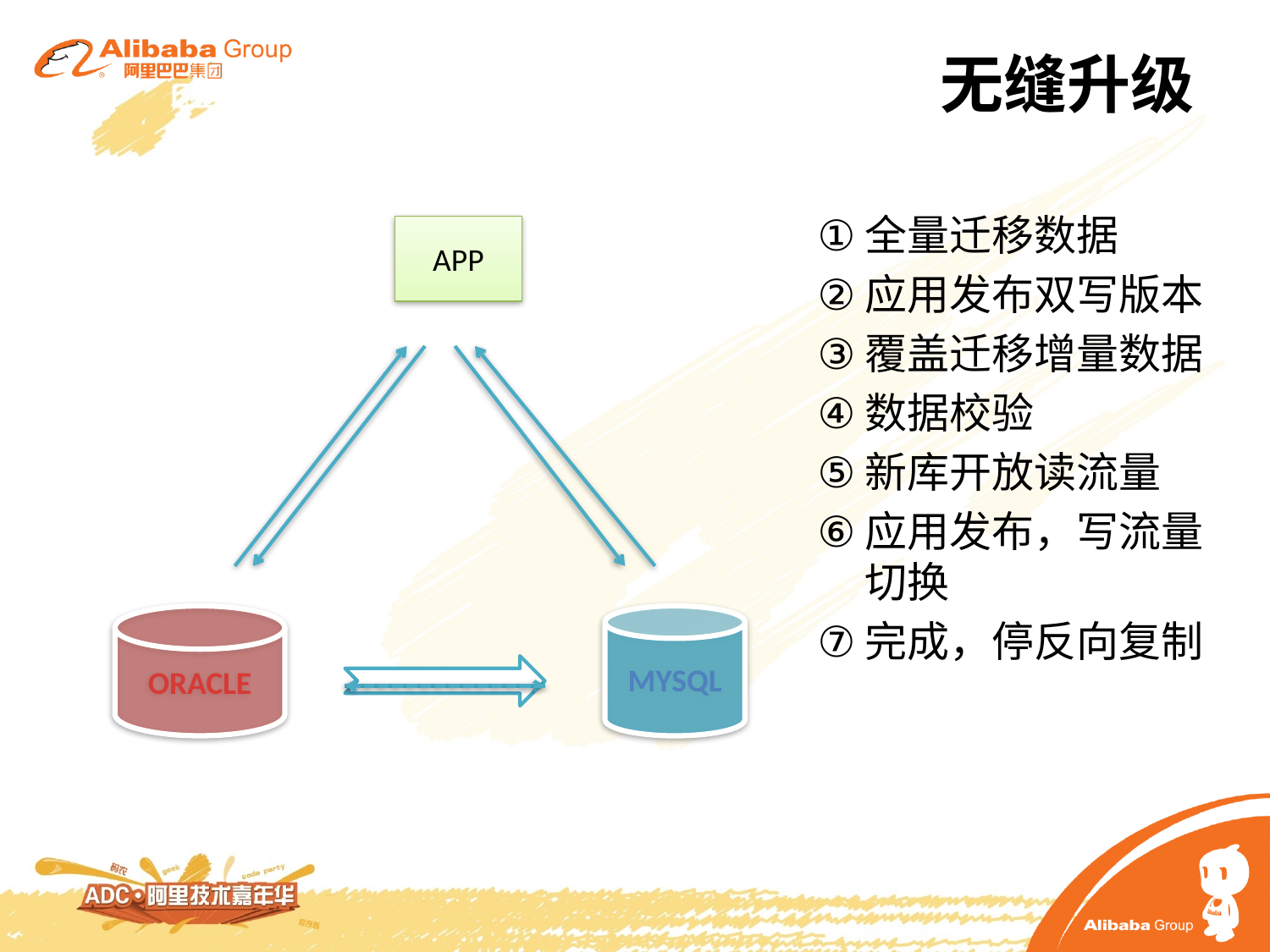

# 无缝升级
全量迁移数据
应用发布双写版本
覆盖迁移增量数据
数据校验
新库开放读流量
应用发布，写流量切换
完成，停反向复制
APP
ORACLE
MySQL